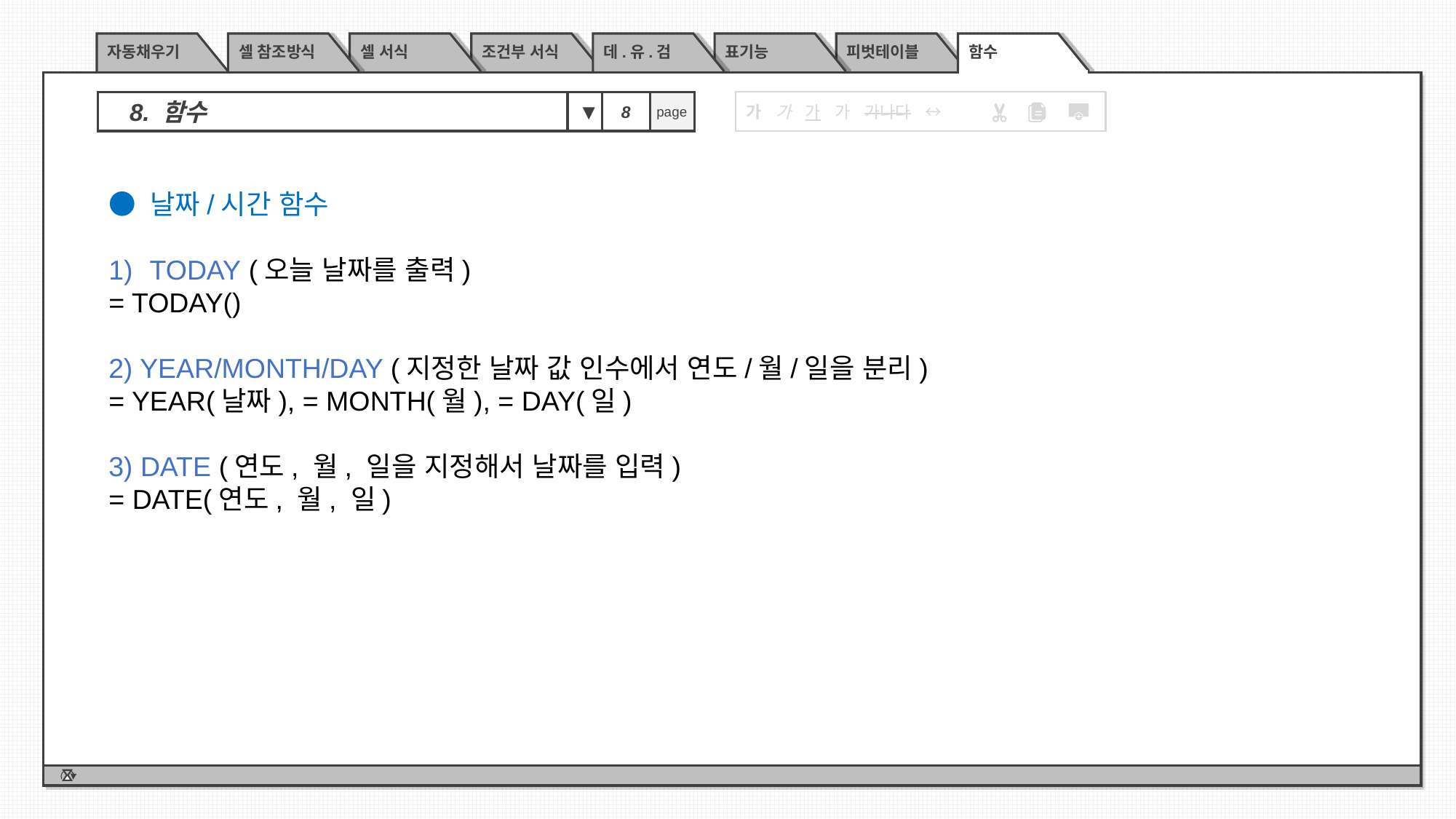

자동채우기
셀 참조방식
셀 서식
조건부 서식
데.유.검

표기능
피벗테이블
함수

8. 함수
▼
page
가   가   가   가   가나다   ↔

8
● 날짜/시간 함수

TODAY (오늘 날짜를 출력)
= TODAY()

2) YEAR/MONTH/DAY (지정한 날짜 값 인수에서 연도/월/일을 분리)
= YEAR(날짜), = MONTH(월), = DAY(일)

3) DATE (연도, 월, 일을 지정해서 날짜를 입력)
= DATE(연도, 월, 일)